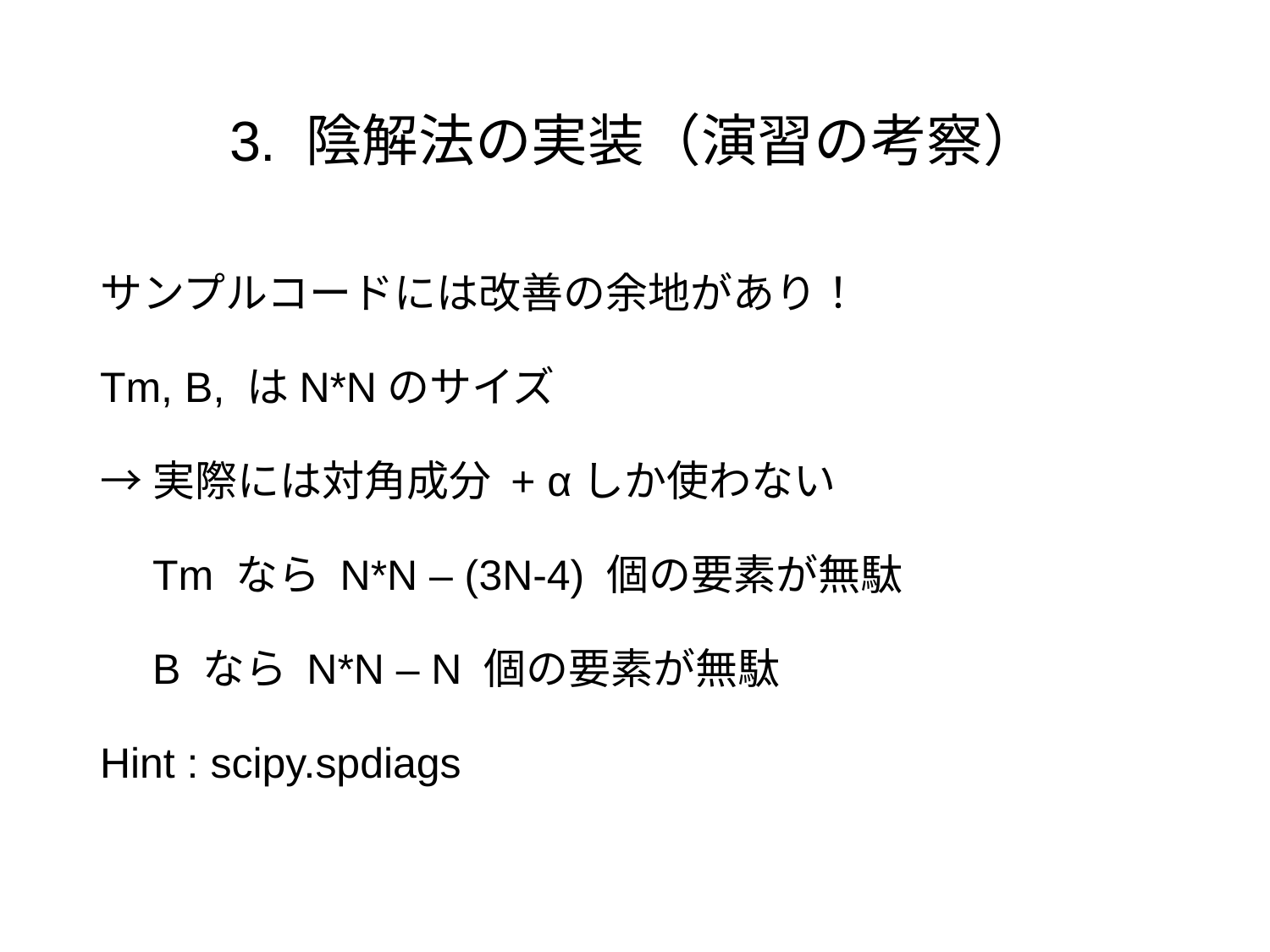

# 3. 陰解法の実装（演習の考察）
サンプルコードには改善の余地があり！
Tm, B, はN*Nのサイズ
→実際には対角成分 + αしか使わない
　Tm なら N*N – (3N-4) 個の要素が無駄
　B なら N*N – N 個の要素が無駄
Hint : scipy.spdiags